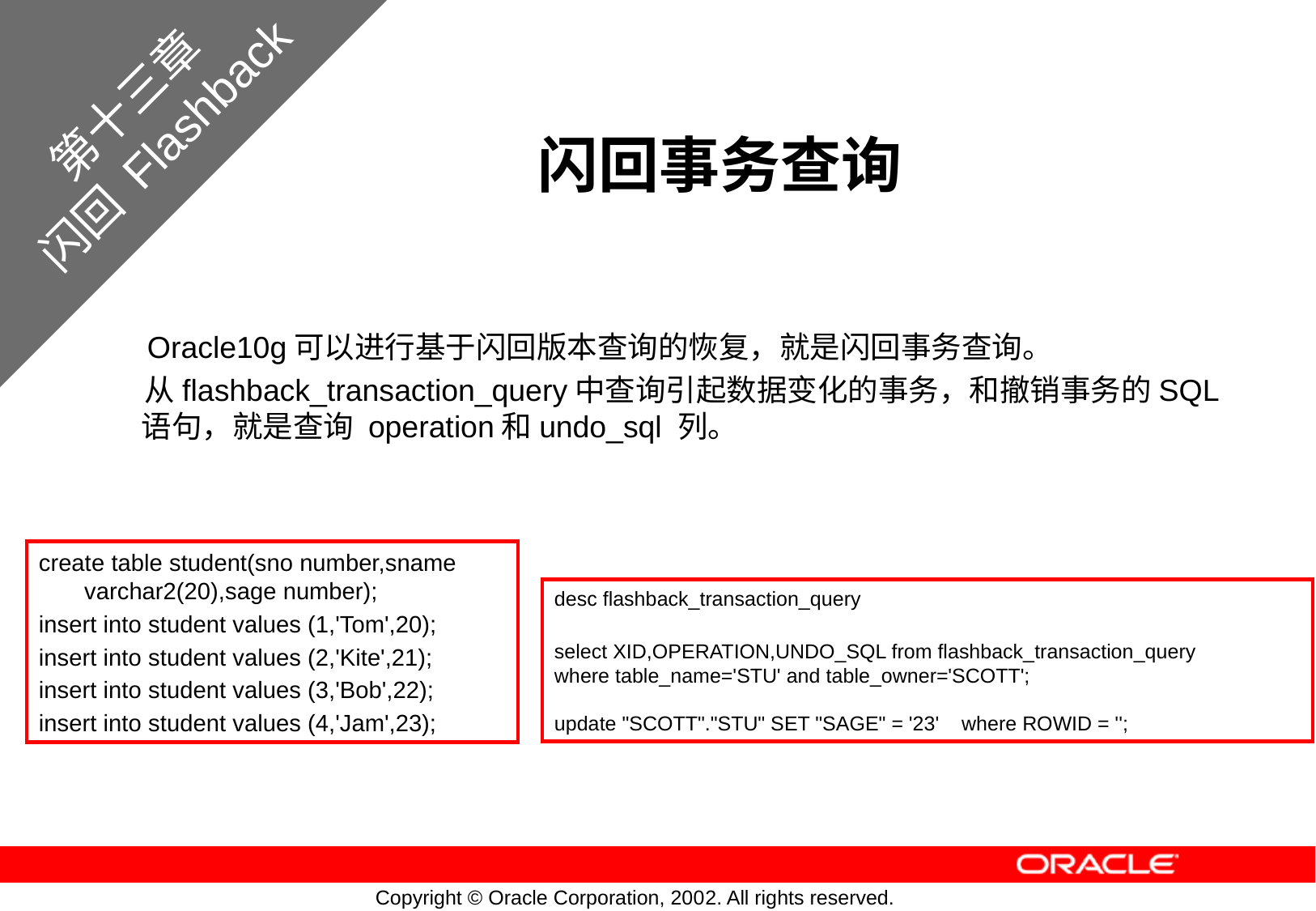

第十三章
闪回 Flashback
# 闪回事务查询
      Oracle10g可以进行基于闪回版本查询的恢复，就是闪回事务查询。
      从flashback_transaction_query中查询引起数据变化的事务，和撤销事务的SQL语句，就是查询 operation和undo_sql 列。
create table student(sno number,sname varchar2(20),sage number);
insert into student values (1,'Tom',20);
insert into student values (2,'Kite',21);
insert into student values (3,'Bob',22);
insert into student values (4,'Jam',23);
desc flashback_transaction_query

select XID,OPERATION,UNDO_SQL from flashback_transaction_query
where table_name='STU' and table_owner='SCOTT';

update "SCOTT"."STU" SET "SAGE" = '23'    where ROWID = '';